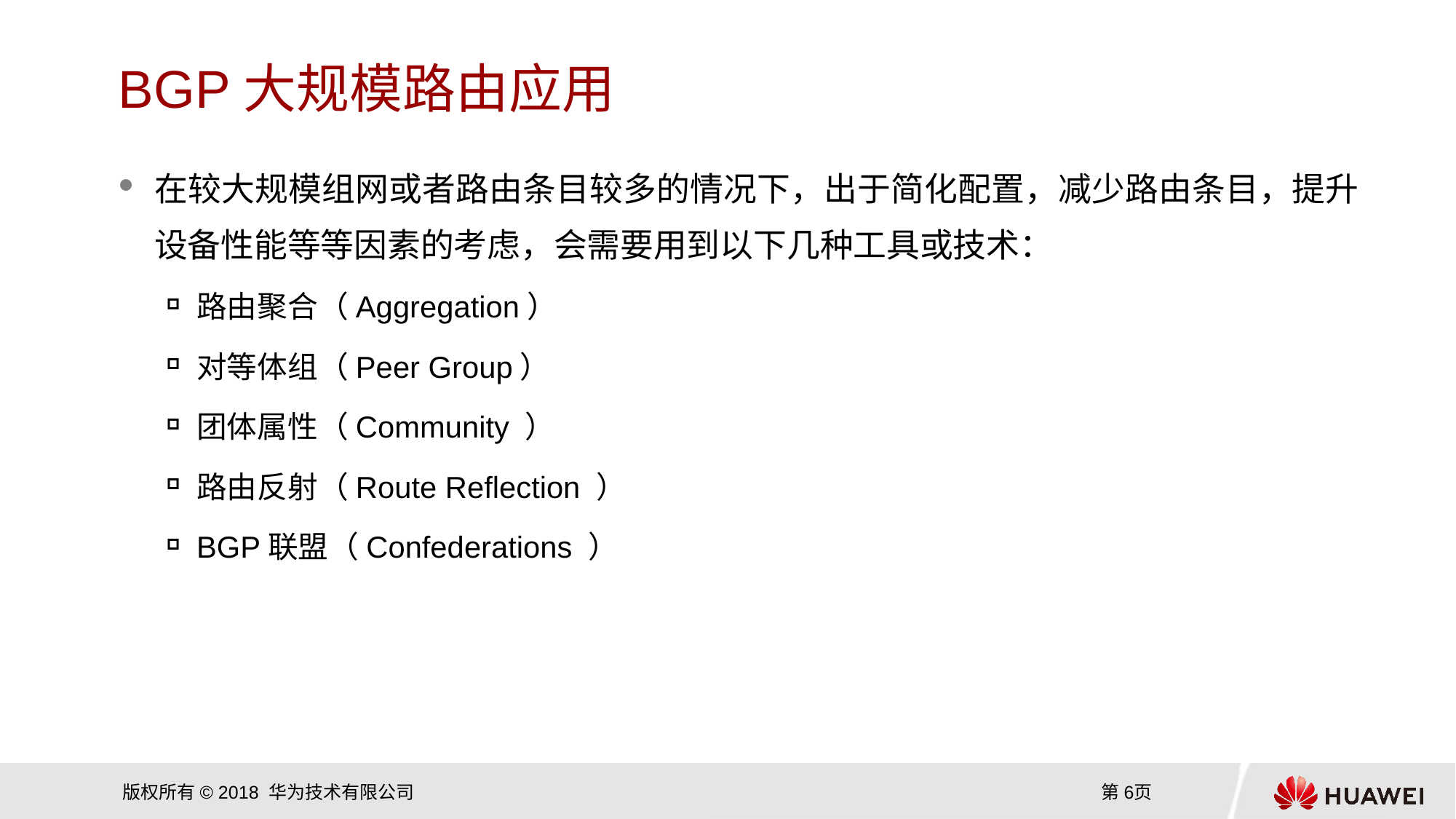

# BGP大规模路由应用
在较大规模组网或者路由条目较多的情况下，出于简化配置，减少路由条目，提升设备性能等等因素的考虑，会需要用到以下几种工具或技术：
路由聚合（Aggregation）
对等体组（Peer Group）
团体属性（Community ）
路由反射（Route Reflection ）
BGP联盟（Confederations ）